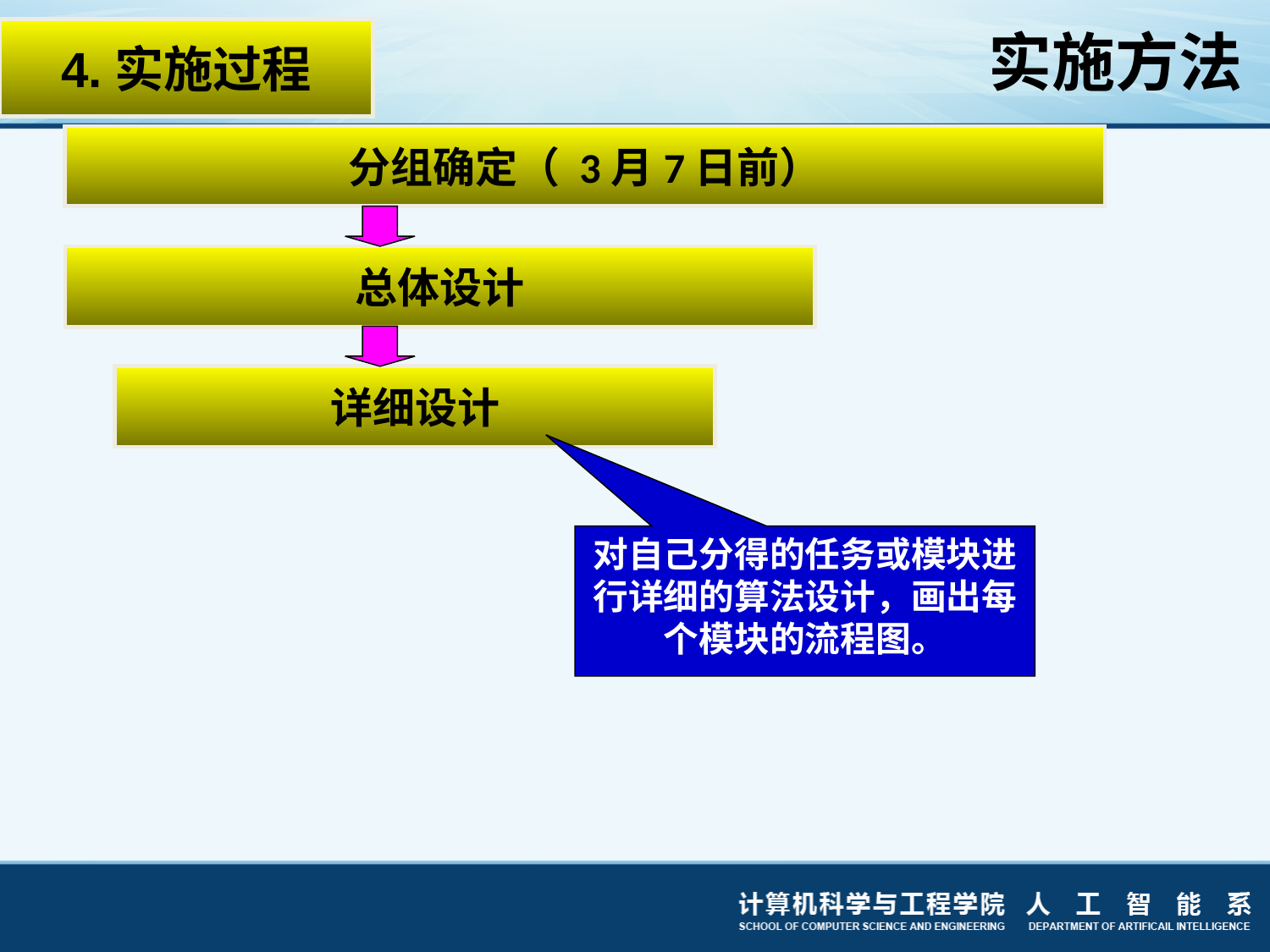

实施方法
4.实施过程
分组确定（ 3月7日前）

总体设计

详细设计
对自己分得的任务或模块进行详细的算法设计，画出每个模块的流程图。